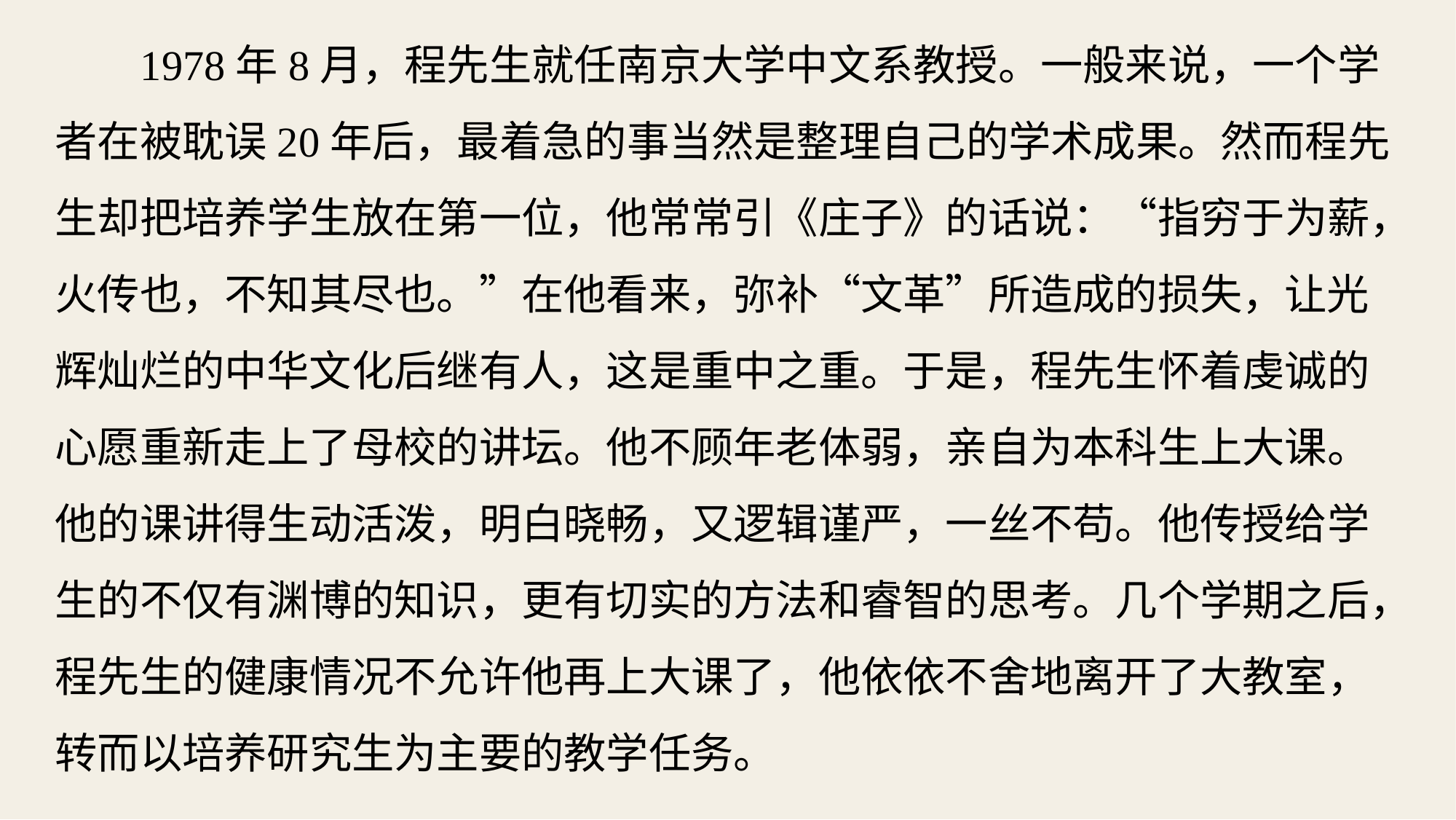

1978年8月，程先生就任南京大学中文系教授。一般来说，一个学者在被耽误20年后，最着急的事当然是整理自己的学术成果。然而程先生却把培养学生放在第一位，他常常引《庄子》的话说：“指穷于为薪，火传也，不知其尽也。”在他看来，弥补“文革”所造成的损失，让光辉灿烂的中华文化后继有人，这是重中之重。于是，程先生怀着虔诚的心愿重新走上了母校的讲坛。他不顾年老体弱，亲自为本科生上大课。他的课讲得生动活泼，明白晓畅，又逻辑谨严，一丝不苟。他传授给学生的不仅有渊博的知识，更有切实的方法和睿智的思考。几个学期之后，程先生的健康情况不允许他再上大课了，他依依不舍地离开了大教室，转而以培养研究生为主要的教学任务。